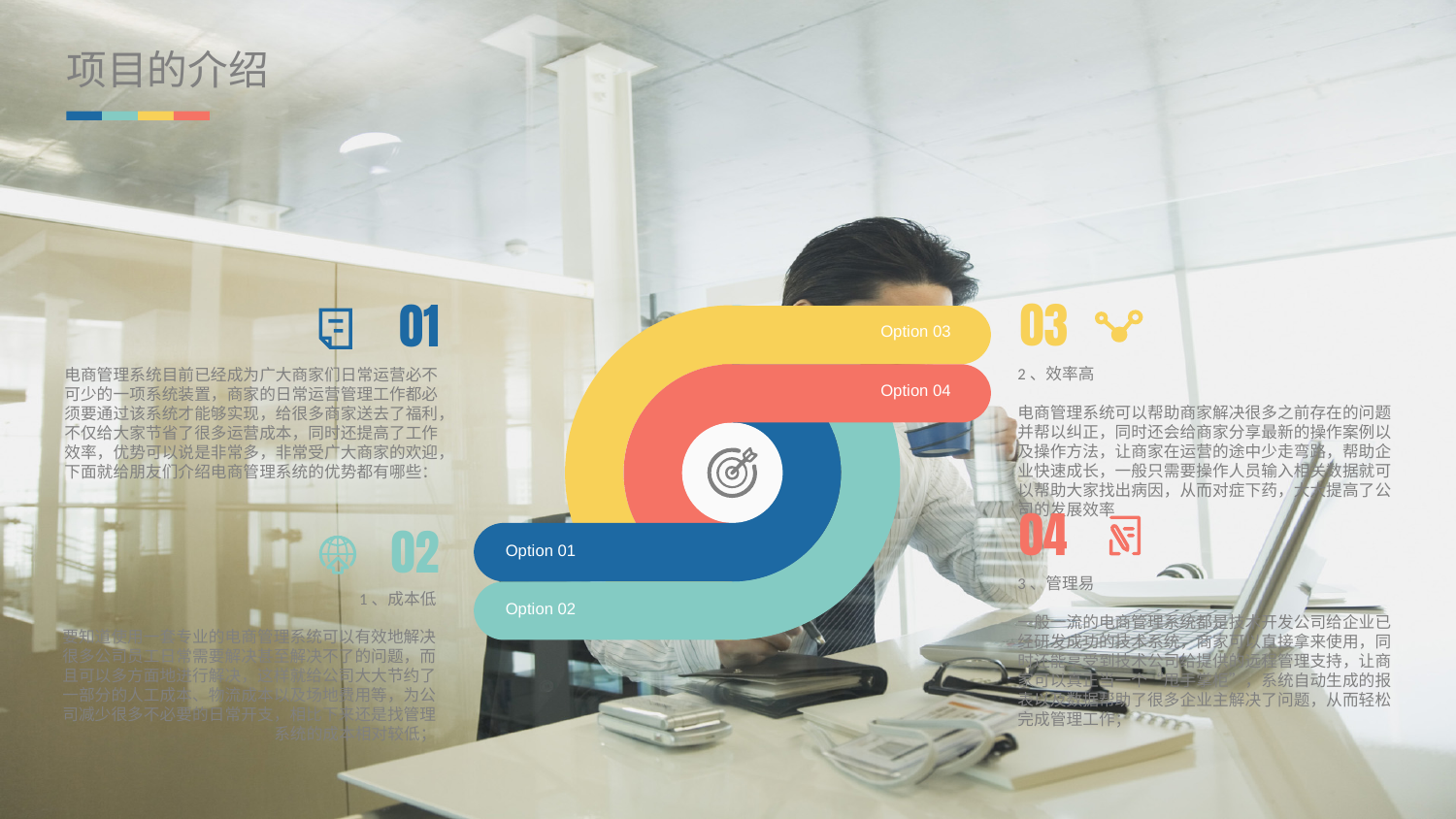

项目的介绍

03
01

Option 03
2、效率高

电商管理系统可以帮助商家解决很多之前存在的问题并帮以纠正，同时还会给商家分享最新的操作案例以及操作方法，让商家在运营的途中少走弯路，帮助企业快速成长，一般只需要操作人员输入相关数据就可以帮助大家找出病因，从而对症下药，大大提高了公司的发展效率
电商管理系统目前已经成为广大商家们日常运营必不可少的一项系统装置，商家的日常运营管理工作都必须要通过该系统才能够实现，给很多商家送去了福利，不仅给大家节省了很多运营成本，同时还提高了工作效率，优势可以说是非常多，非常受广大商家的欢迎，下面就给朋友们介绍电商管理系统的优势都有哪些：
Option 04
04

02
Option 01

3、管理易

一般一流的电商管理系统都是技术开发公司给企业已经研发成功的技术系统，商家可以直接拿来使用，同时还能享受到技术公司给提供的远程管理支持，让商家可以真正当一个“甩手掌柜”，系统自动生成的报表以及数据帮助了很多企业主解决了问题，从而轻松完成管理工作；
1、成本低

要知道使用一套专业的电商管理系统可以有效地解决很多公司员工日常需要解决甚至解决不了的问题，而且可以多方面地进行解决，这样就给公司大大节约了一部分的人工成本、物流成本以及场地费用等，为公司减少很多不必要的日常开支，相比下来还是找管理系统的成本相对较低；
Option 02